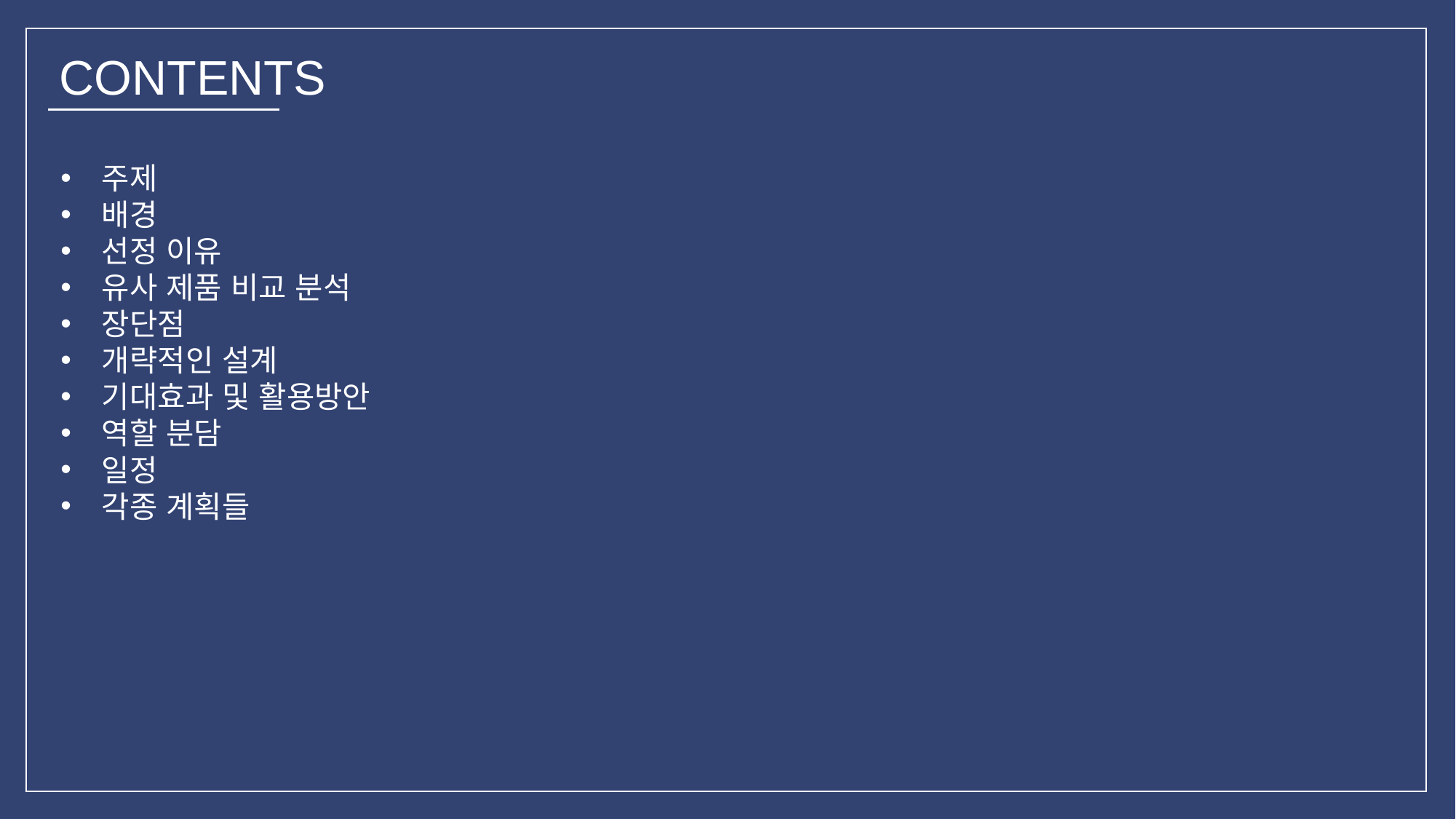

CONTENTS
주제
배경
선정 이유
유사 제품 비교 분석
장단점
개략적인 설계
기대효과 및 활용방안
역할 분담
일정
각종 계획들